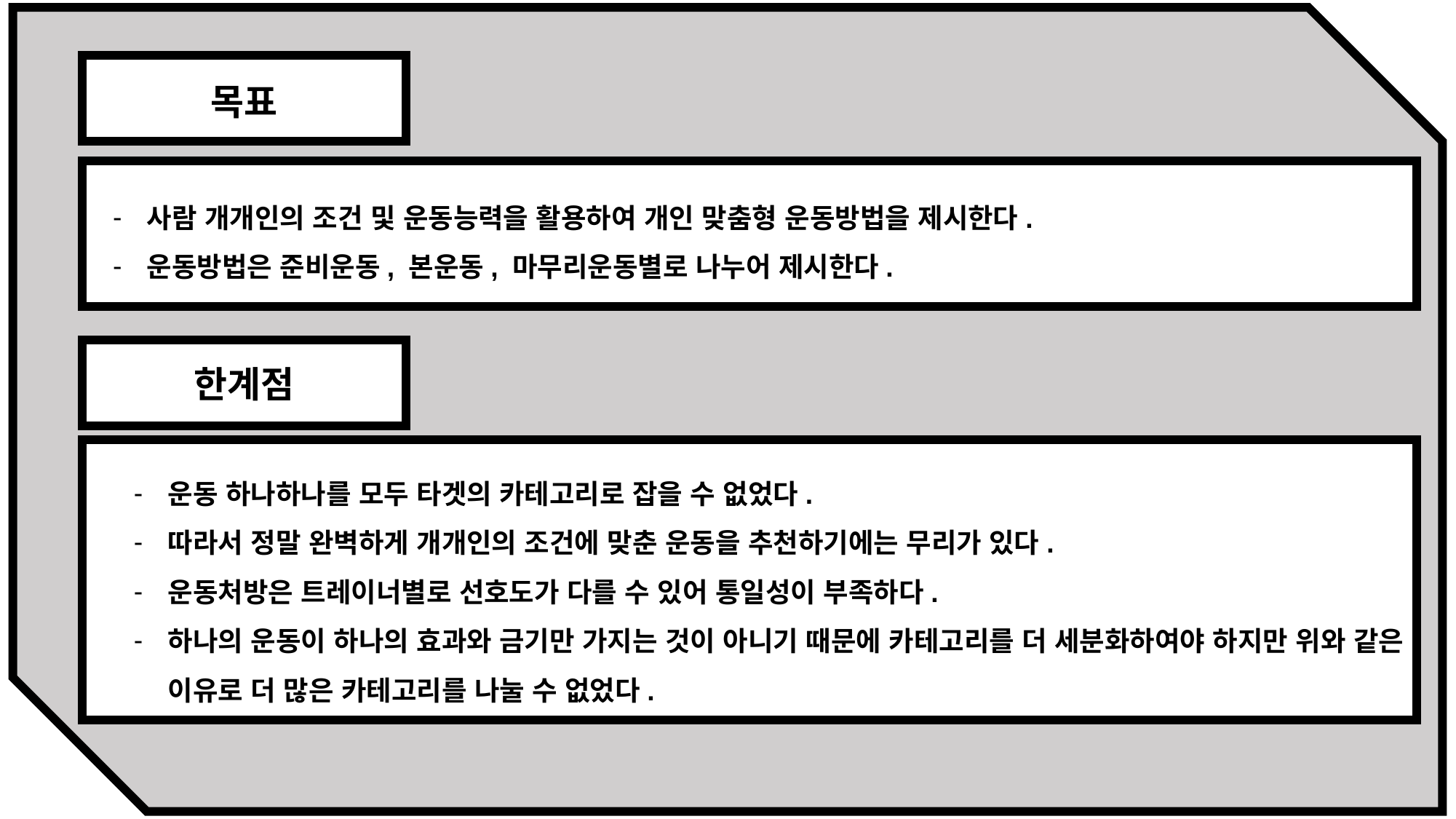

목표

사람 개개인의 조건 및 운동능력을 활용하여 개인 맞춤형 운동방법을 제시한다.
운동방법은 준비운동, 본운동, 마무리운동별로 나누어 제시한다.

한계점

운동 하나하나를 모두 타겟의 카테고리로 잡을 수 없었다.
따라서 정말 완벽하게 개개인의 조건에 맞춘 운동을 추천하기에는 무리가 있다.
운동처방은 트레이너별로 선호도가 다를 수 있어 통일성이 부족하다.
하나의 운동이 하나의 효과와 금기만 가지는 것이 아니기 때문에 카테고리를 더 세분화하여야 하지만 위와 같은 이유로 더 많은 카테고리를 나눌 수 없었다.